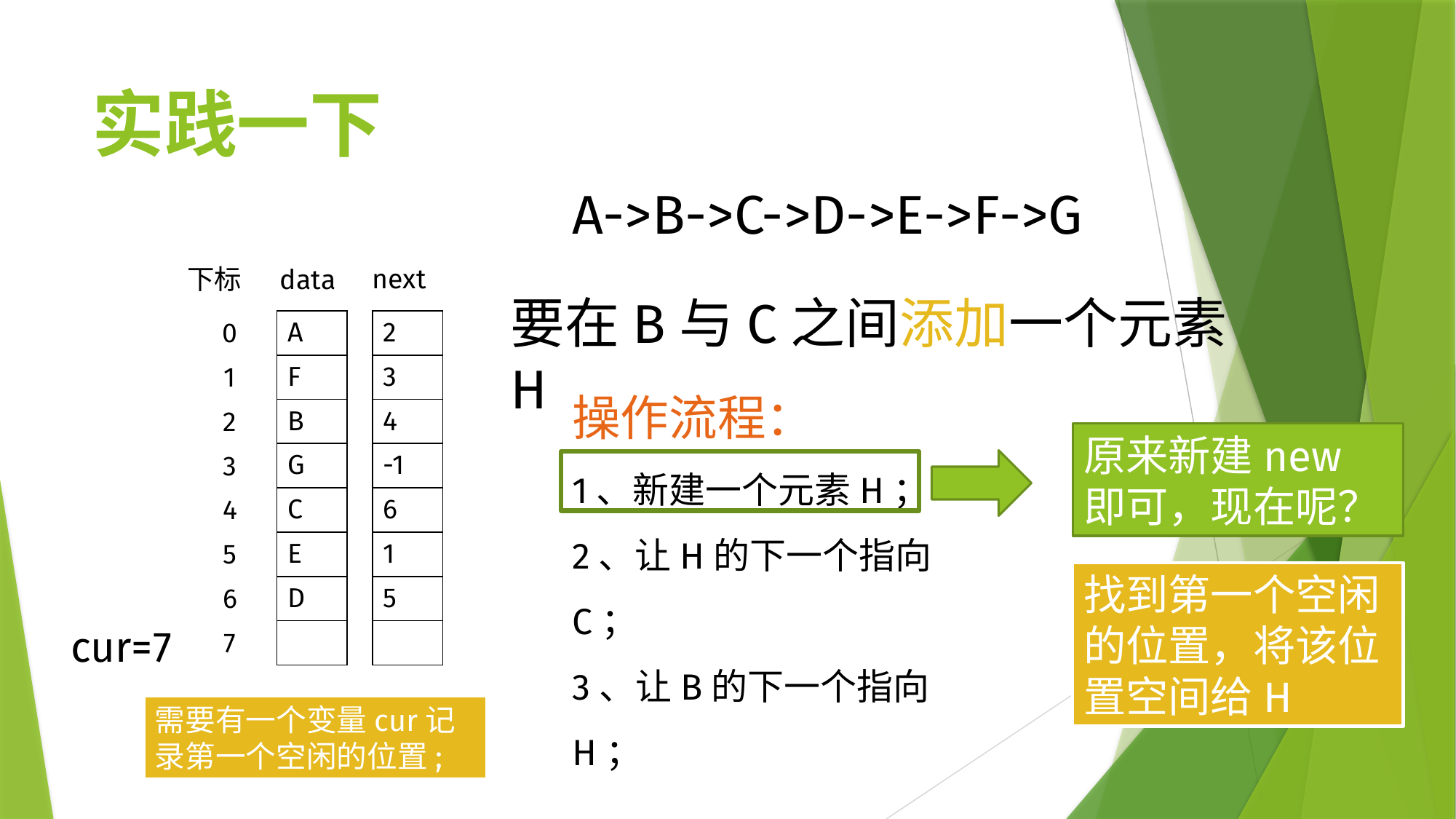

# 实践一下
A->B->C->D->E->F->G
next
下标
data
要在B与C之间添加一个元素H
| A |
| --- |
| F |
| B |
| G |
| C |
| E |
| D |
|  |
| 2 |
| --- |
| 3 |
| 4 |
| -1 |
| 6 |
| 1 |
| 5 |
|  |
| 0 |
| --- |
| 1 |
| 2 |
| 3 |
| 4 |
| 5 |
| 6 |
| 7 |
操作流程：
1、新建一个元素H；
2、让H的下一个指向C；
3、让B的下一个指向H；
原来新建new即可，现在呢？

找到第一个空闲的位置，将该位置空间给H
cur=7
需要有一个变量cur记录第一个空闲的位置;